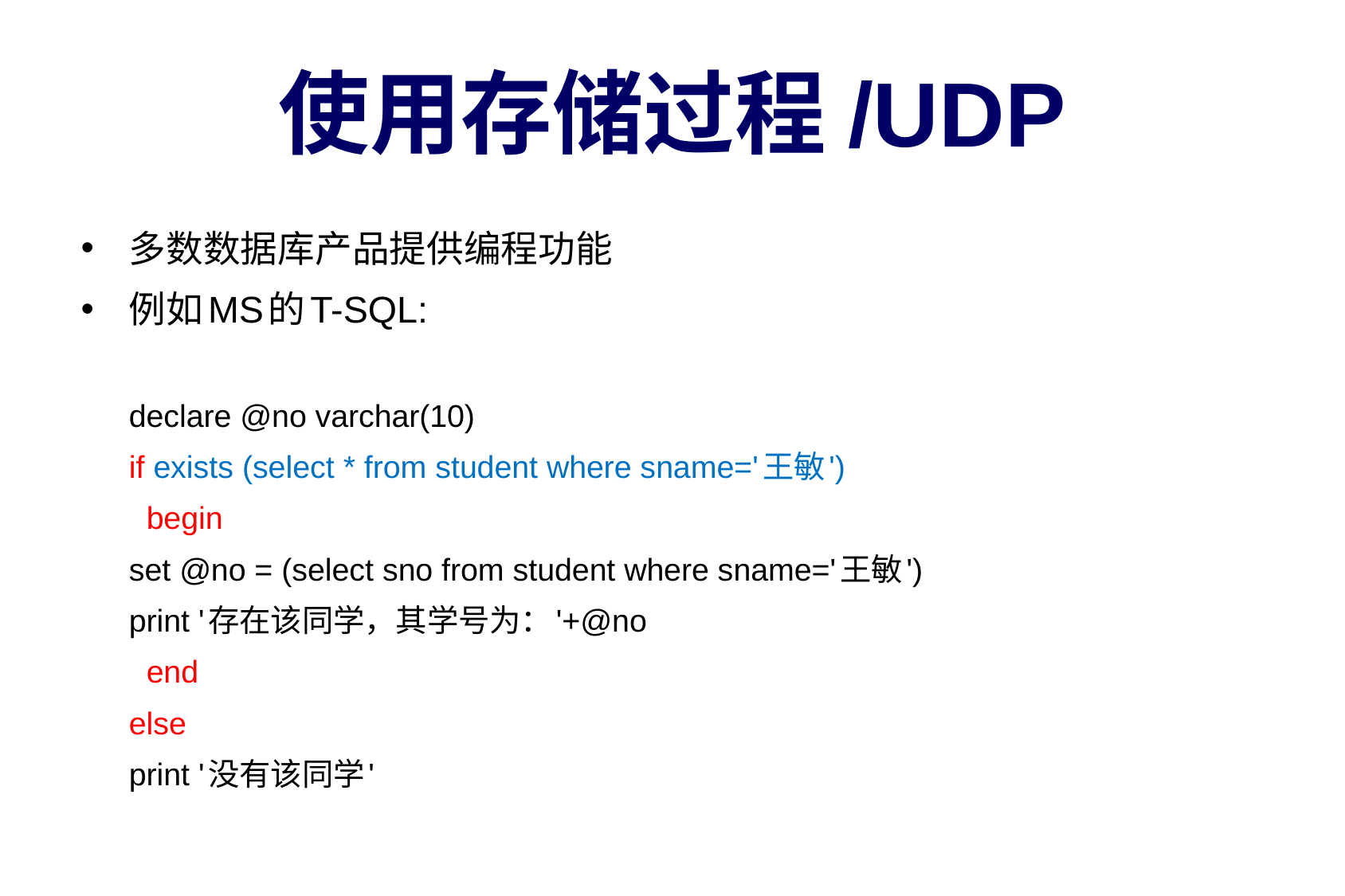

# 使用存储过程/UDP
多数数据库产品提供编程功能
例如MS的T-SQL:

	declare @no varchar(10)
	if exists (select * from student where sname='王敏')
	  begin
		set @no = (select sno from student where sname='王敏')
		print '存在该同学，其学号为：'+@no
	  end
	else
		print '没有该同学'